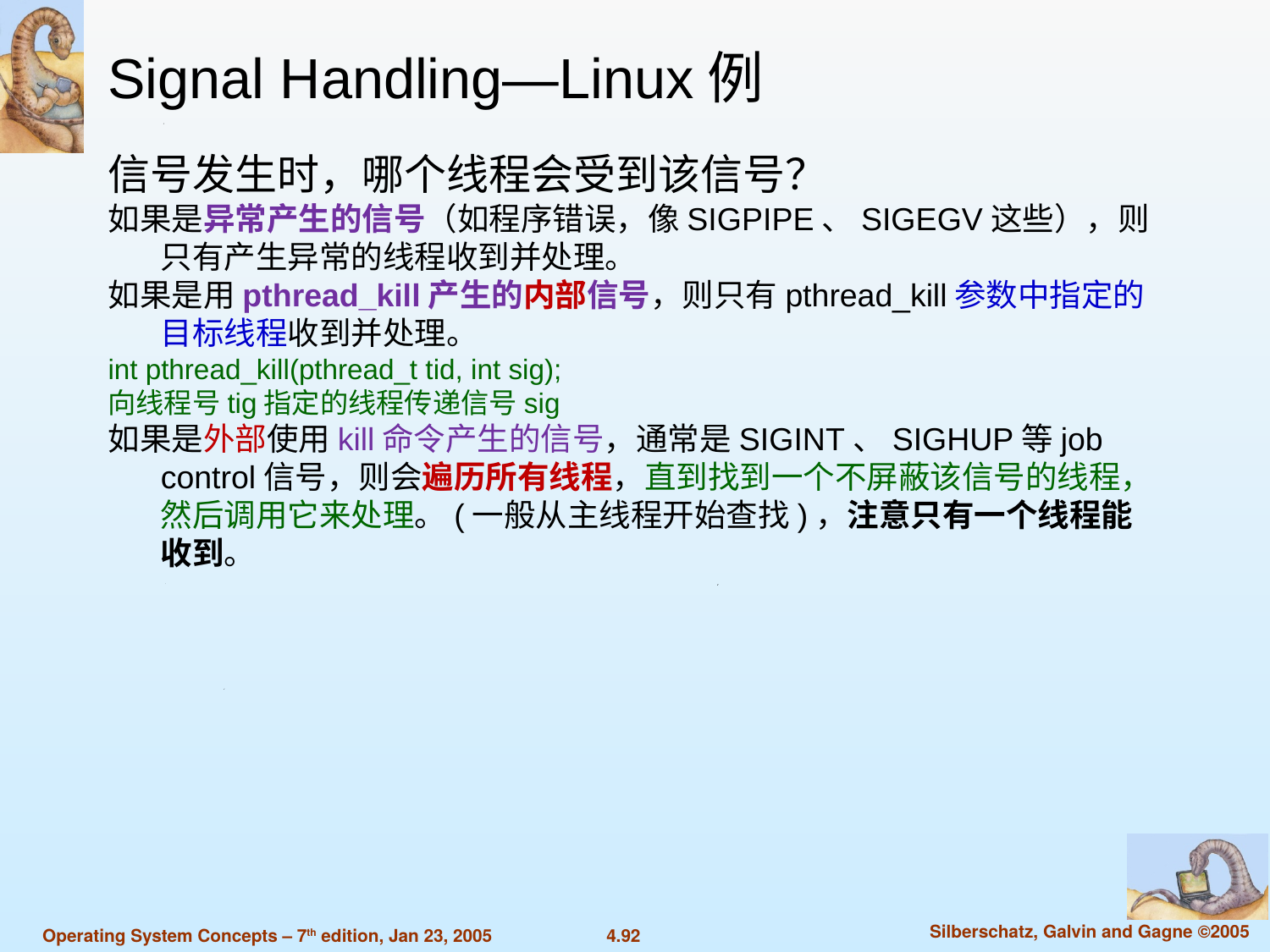

Signal Handling—Linux例
信号发生时，哪个线程会受到该信号？
如果是异常产生的信号（如程序错误，像SIGPIPE、SIGEGV这些），则只有产生异常的线程收到并处理。
如果是用pthread_kill产生的内部信号，则只有pthread_kill参数中指定的目标线程收到并处理。
int pthread_kill(pthread_t tid, int sig);
向线程号tig指定的线程传递信号sig
如果是外部使用kill命令产生的信号，通常是SIGINT、SIGHUP等job control信号，则会遍历所有线程，直到找到一个不屏蔽该信号的线程，然后调用它来处理。(一般从主线程开始查找)，注意只有一个线程能收到。